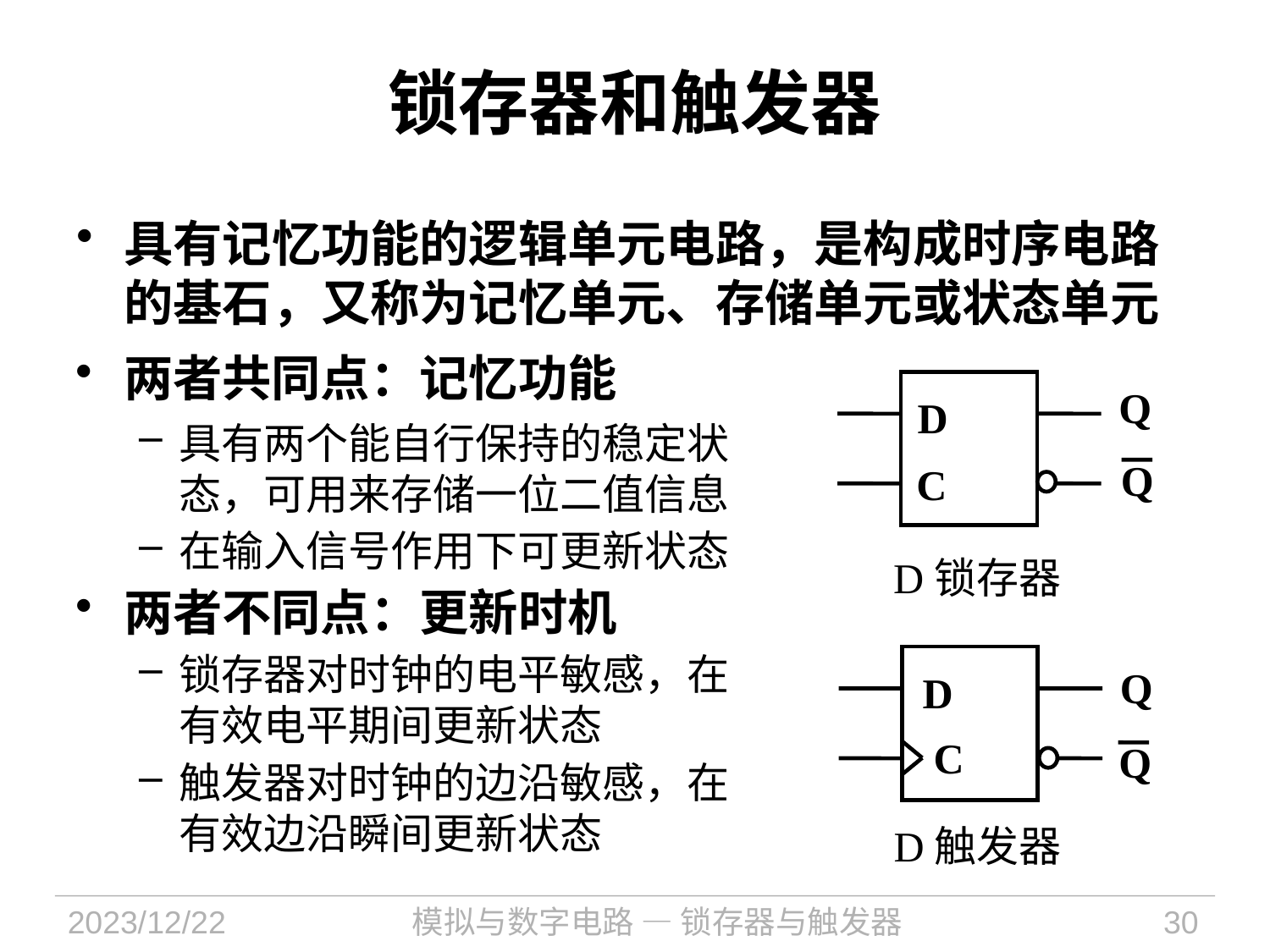

# 锁存器和触发器
具有记忆功能的逻辑单元电路，是构成时序电路的基石，又称为记忆单元、存储单元或状态单元
两者共同点：记忆功能
具有两个能自行保持的稳定状态，可用来存储一位二值信息
在输入信号作用下可更新状态
两者不同点：更新时机
锁存器对时钟的电平敏感，在有效电平期间更新状态
触发器对时钟的边沿敏感，在有效边沿瞬间更新状态

Q
D

Q
C

D锁存器

Q
D

C
Q

D触发器
2023/12/22
模拟与数字电路 — 锁存器与触发器
30